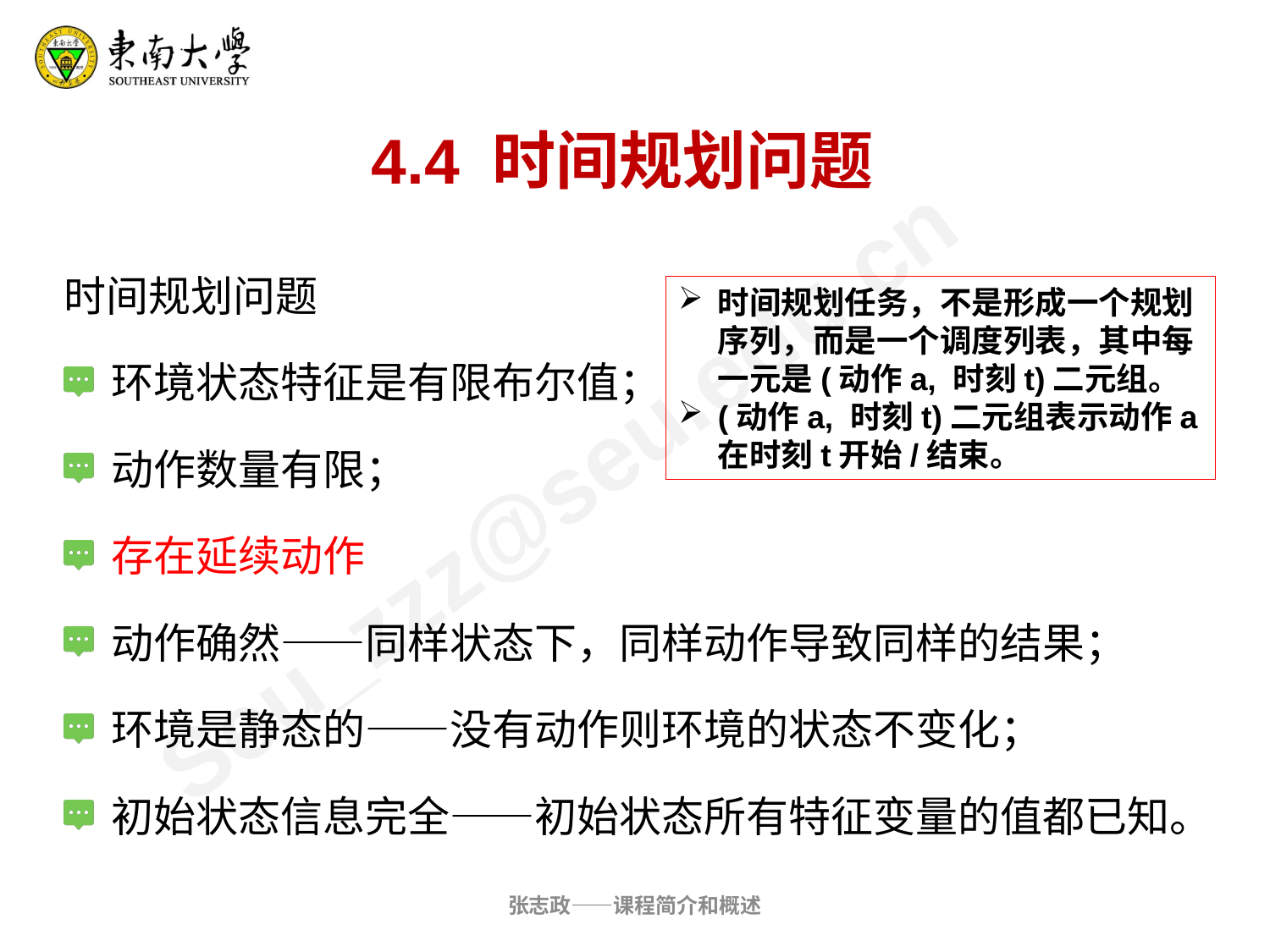

4.4 时间规划问题
时间规划问题
环境状态特征是有限布尔值；
动作数量有限；
存在延续动作
动作确然——同样状态下，同样动作导致同样的结果；
环境是静态的——没有动作则环境的状态不变化；
初始状态信息完全——初始状态所有特征变量的值都已知。
时间规划任务，不是形成一个规划序列，而是一个调度列表，其中每一元是(动作a, 时刻t)二元组。
(动作a, 时刻t)二元组表示动作a在时刻t开始/结束。

张志政——课程简介和概述
41